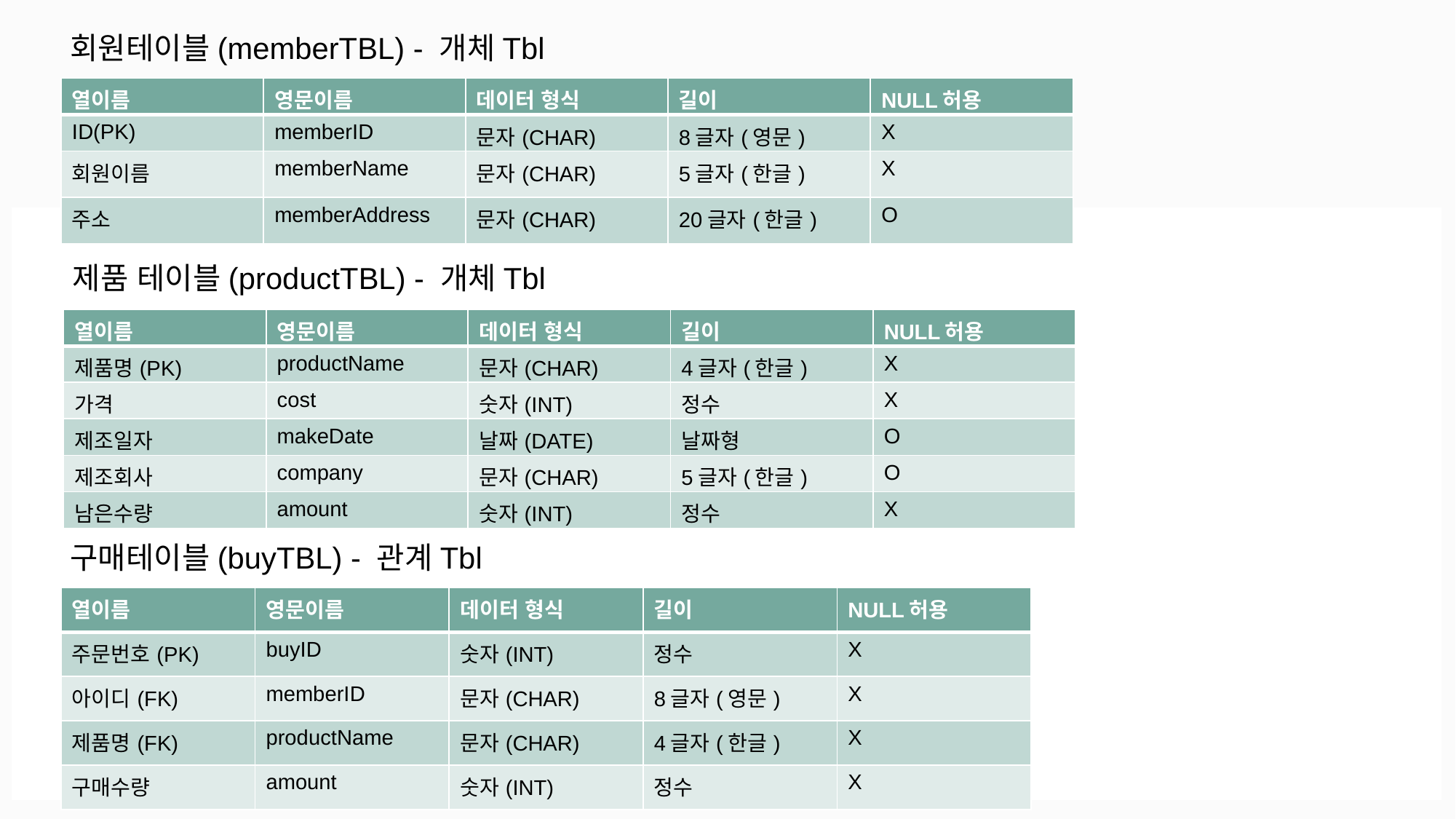

회원테이블(memberTBL) - 개체Tbl
| 열이름 | 영문이름 | 데이터 형식 | 길이 | NULL허용 |
| --- | --- | --- | --- | --- |
| ID(PK) | memberID | 문자(CHAR) | 8글자(영문) | X |
| 회원이름 | memberName | 문자(CHAR) | 5글자(한글) | X |
| 주소 | memberAddress | 문자(CHAR) | 20글자(한글) | O |

제품 테이블(productTBL) - 개체Tbl
| 열이름 | 영문이름 | 데이터 형식 | 길이 | NULL허용 |
| --- | --- | --- | --- | --- |
| 제품명(PK) | productName | 문자(CHAR) | 4글자(한글) | X |
| 가격 | cost | 숫자(INT) | 정수 | X |
| 제조일자 | makeDate | 날짜(DATE) | 날짜형 | O |
| 제조회사 | company | 문자(CHAR) | 5글자(한글) | O |
| 남은수량 | amount | 숫자(INT) | 정수 | X |
구매테이블(buyTBL) - 관계Tbl

| 열이름 | 영문이름 | 데이터 형식 | 길이 | NULL허용 |
| --- | --- | --- | --- | --- |
| 주문번호(PK) | buyID | 숫자(INT) | 정수 | X |
| 아이디(FK) | memberID | 문자(CHAR) | 8글자(영문) | X |
| 제품명(FK) | productName | 문자(CHAR) | 4글자(한글) | X |
| 구매수량 | amount | 숫자(INT) | 정수 | X |